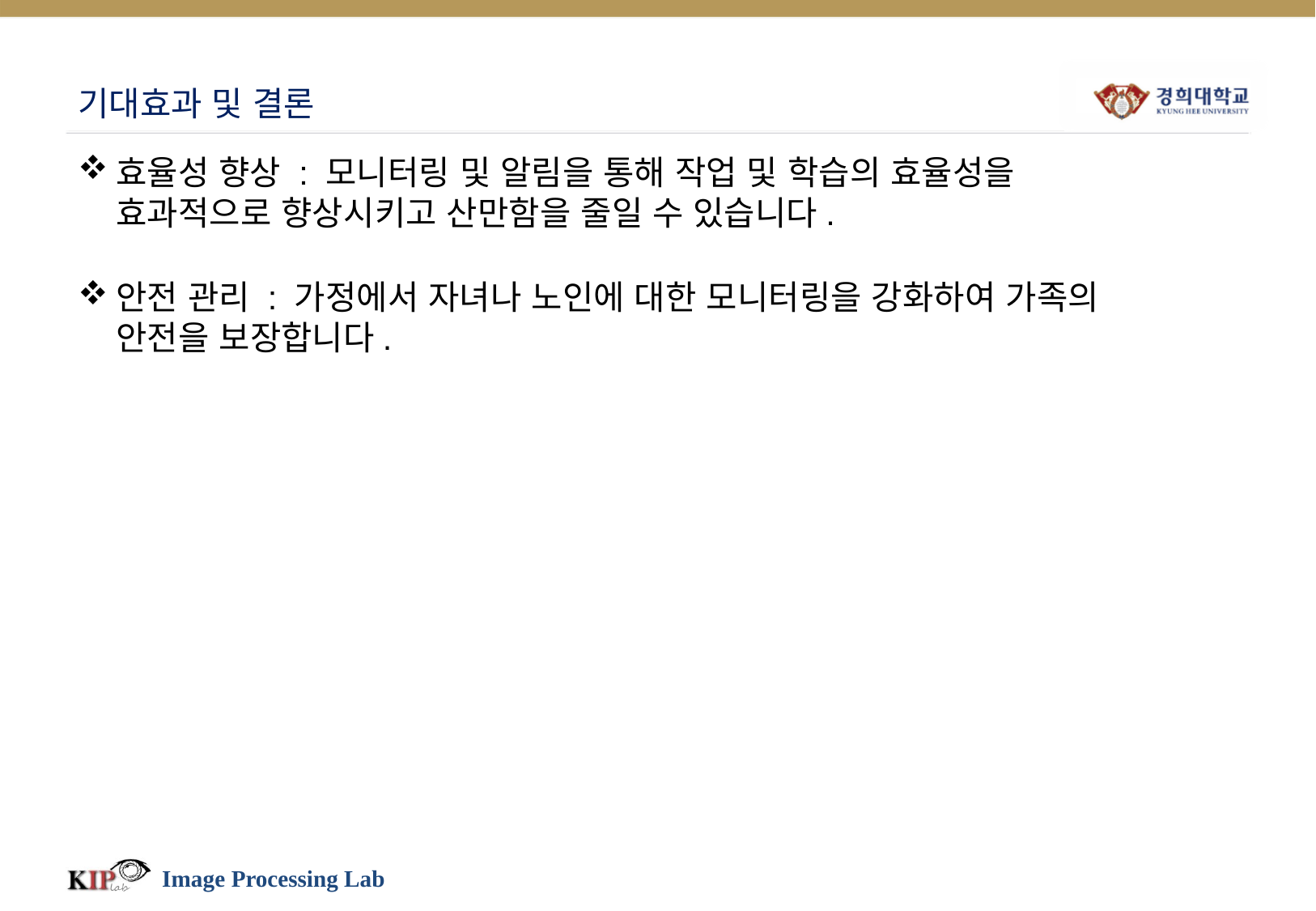

# 기대효과 및 결론
효율성 향상 : 모니터링 및 알림을 통해 작업 및 학습의 효율성을 효과적으로 향상시키고 산만함을 줄일 수 있습니다.

안전 관리 : 가정에서 자녀나 노인에 대한 모니터링을 강화하여 가족의 안전을 보장합니다.

Image Processing Lab